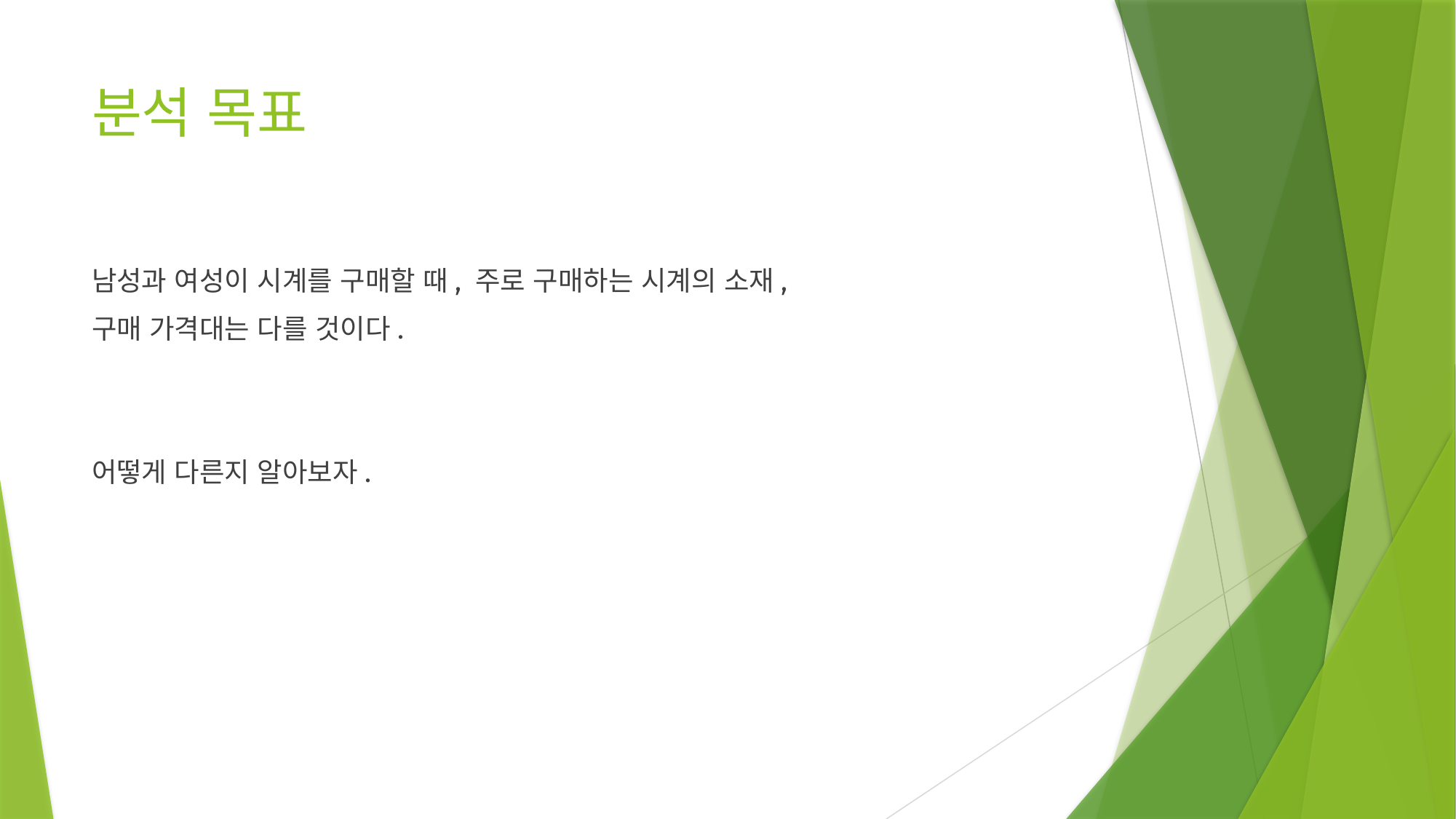

# 분석 목표
남성과 여성이 시계를 구매할 때, 주로 구매하는 시계의 소재,
구매 가격대는 다를 것이다.

어떻게 다른지 알아보자.